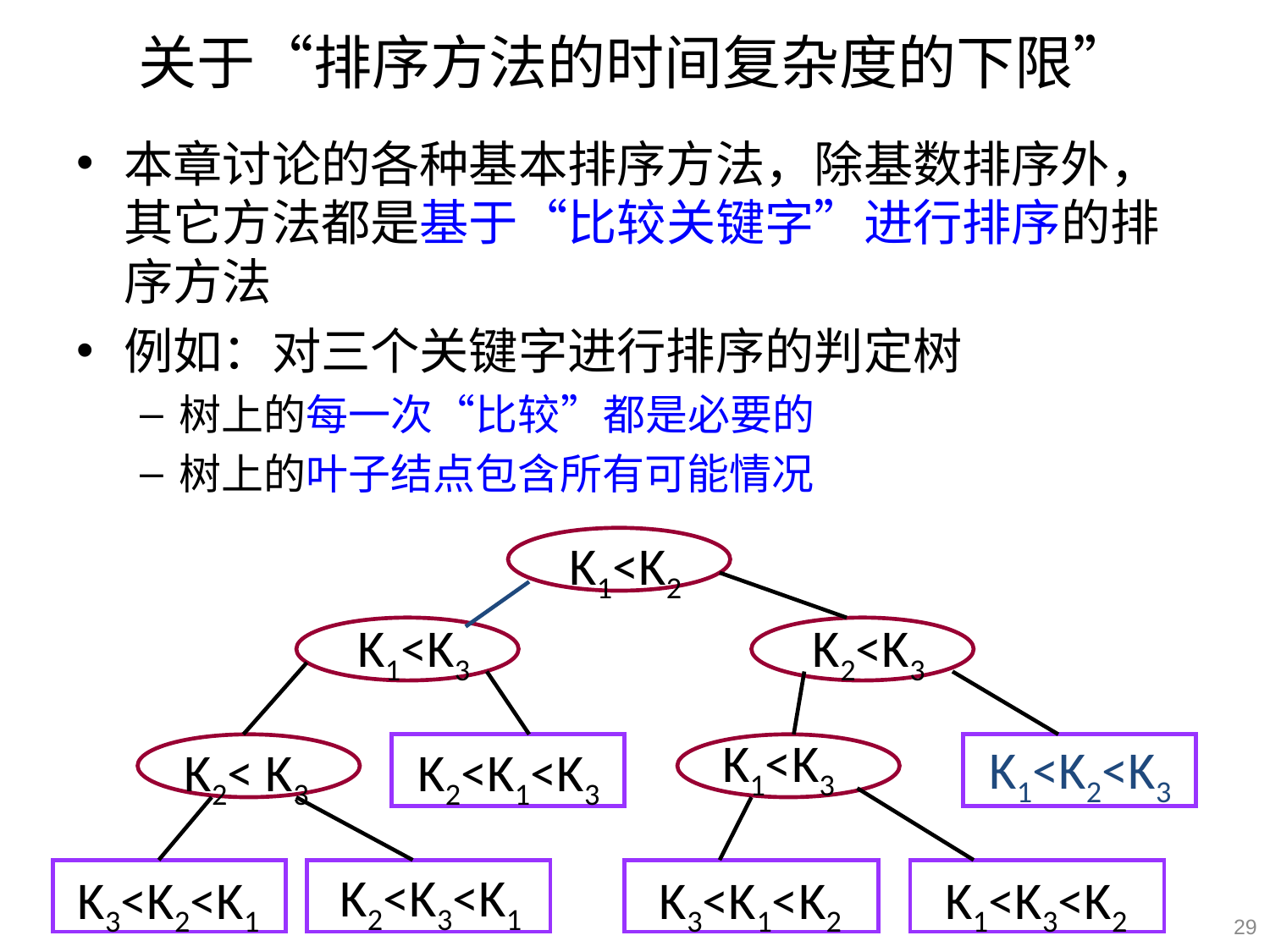

# 关于“排序方法的时间复杂度的下限”
本章讨论的各种基本排序方法，除基数排序外，其它方法都是基于“比较关键字”进行排序的排序方法
例如：对三个关键字进行排序的判定树
树上的每一次“比较”都是必要的
树上的叶子结点包含所有可能情况

K1<K2

K1<K3
K2<K3

K1<K2<K3
K2< K3
K2<K1<K3

K1<K3

K2<K3<K1
K3<K2<K1

K3<K1<K2

K1<K3<K2
29